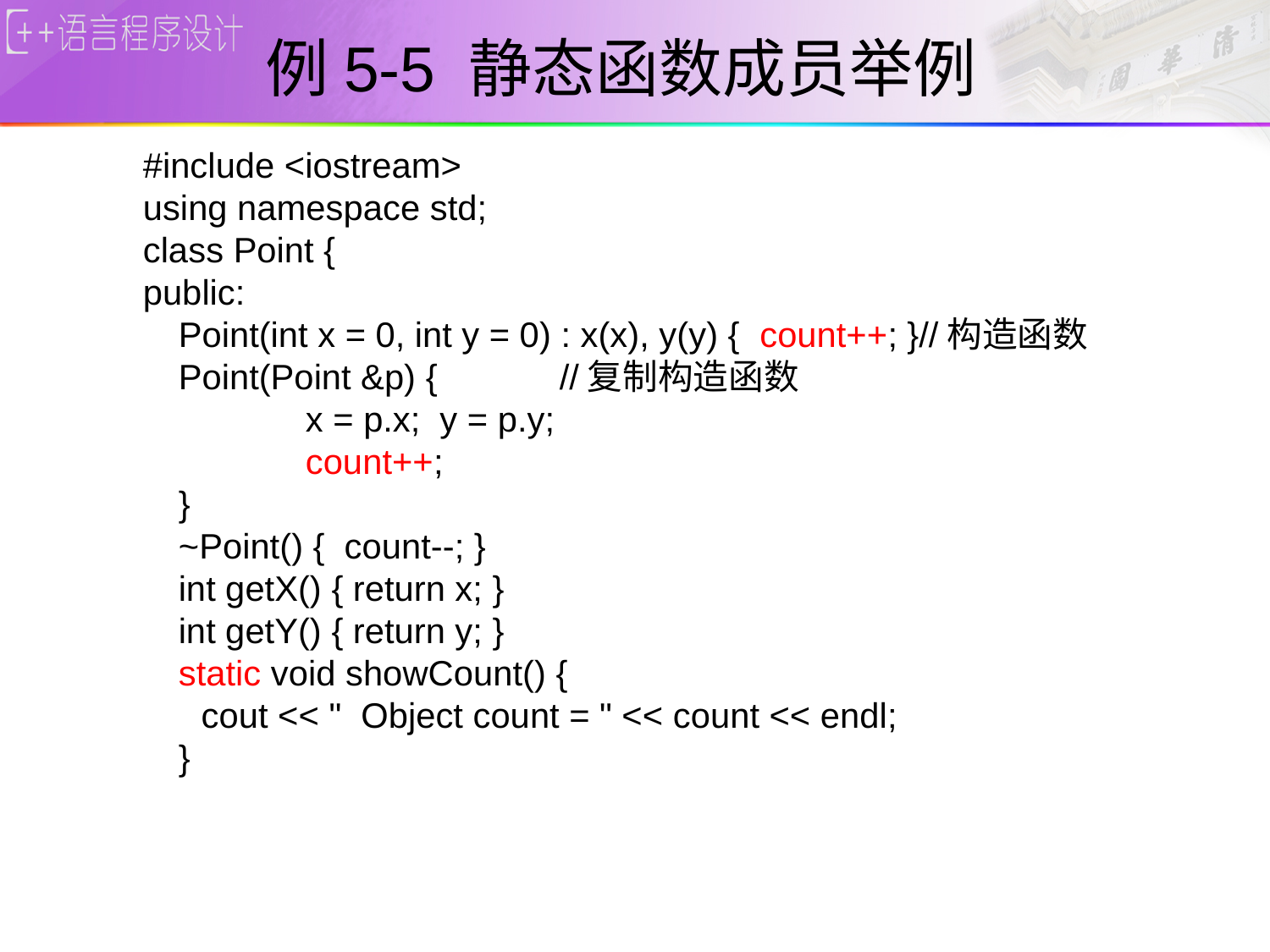

# 例5-5 静态函数成员举例
#include <iostream>
using namespace std;
class Point {
public:
	Point(int x = 0, int y = 0) : x(x), y(y) {  count++; }//构造函数
	Point(Point &p) {	//复制构造函数
		x = p.x;  y = p.y;
		count++;
	}
	~Point() {  count--; }
	int getX() { return x; }
	int getY() { return y; }
	static void showCount() {
      cout << "  Object count = " << count << endl;
	}